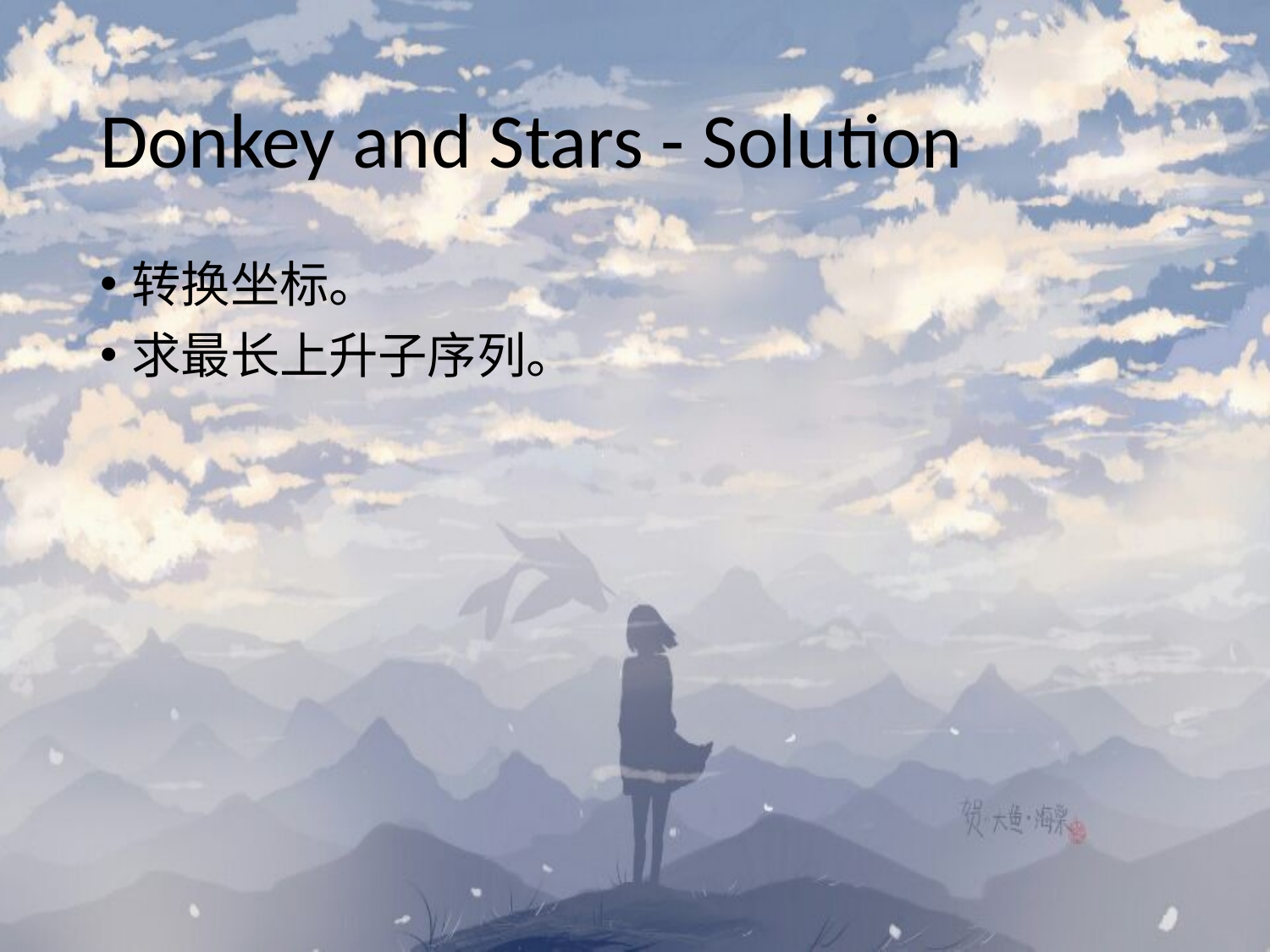

# Donkey and Stars - Solution
转换坐标。
求最长上升子序列。